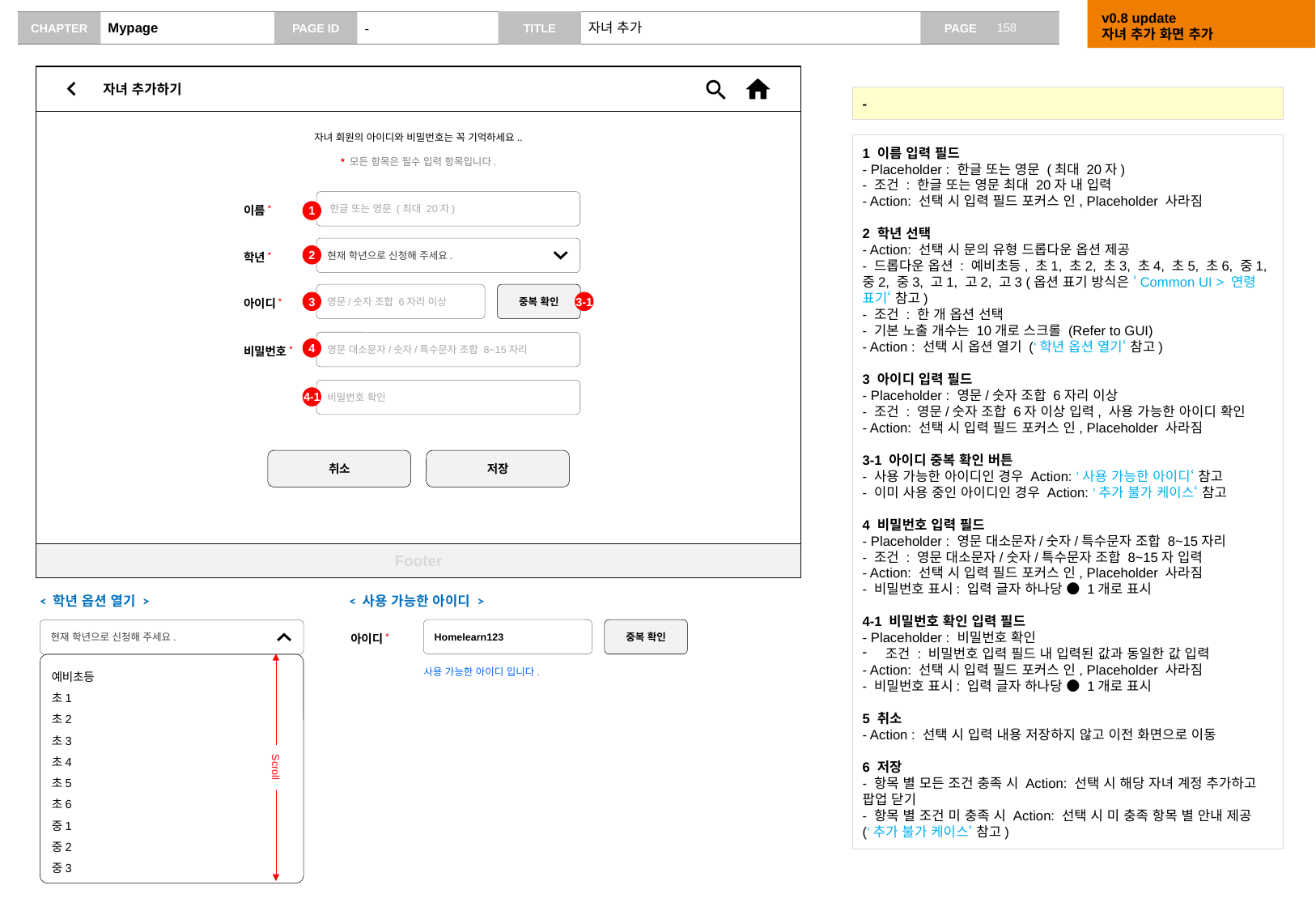

v0.8 update
자녀 추가 화면 추가
# Mypage
-
자녀 추가

자녀 추가하기

-
자녀 회원의 아이디와 비밀번호는 꼭 기억하세요..
1 이름 입력 필드
- Placeholder : 한글 또는 영문 (최대 20자)
- 조건 : 한글 또는 영문 최대 20자 내 입력
- Action: 선택 시 입력 필드 포커스 인, Placeholder 사라짐
2 학년 선택
- Action: 선택 시 문의 유형 드롭다운 옵션 제공
- 드롭다운 옵션 : 예비초등, 초1, 초2, 초3, 초4, 초5, 초6, 중1, 중2, 중3, 고1, 고2, 고3 (옵션 표기 방식은 ‘Common UI > 연령 표기‘ 참고)
- 조건 : 한 개 옵션 선택
- 기본 노출 개수는 10개로 스크롤 (Refer to GUI)
- Action : 선택 시 옵션 열기 (‘학년 옵션 열기‘ 참고)
3 아이디 입력 필드
- Placeholder : 영문/숫자 조합 6자리 이상
- 조건 : 영문/숫자 조합 6자 이상 입력, 사용 가능한 아이디 확인
- Action: 선택 시 입력 필드 포커스 인, Placeholder 사라짐
3-1 아이디 중복 확인 버튼
- 사용 가능한 아이디인 경우 Action: ‘사용 가능한 아이디‘ 참고
- 이미 사용 중인 아이디인 경우 Action: ‘추가 불가 케이스‘ 참고
4 비밀번호 입력 필드
- Placeholder : 영문 대소문자/숫자/특수문자 조합 8~15자리
- 조건 : 영문 대소문자/숫자/특수문자 조합 8~15자 입력
- Action: 선택 시 입력 필드 포커스 인, Placeholder 사라짐
- 비밀번호 표시: 입력 글자 하나당 ● 1개로 표시

4-1 비밀번호 확인 입력 필드
- Placeholder : 비밀번호 확인
조건 : 비밀번호 입력 필드 내 입력된 값과 동일한 값 입력
- Action: 선택 시 입력 필드 포커스 인, Placeholder 사라짐
- 비밀번호 표시: 입력 글자 하나당 ● 1개로 표시

5 취소
- Action : 선택 시 입력 내용 저장하지 않고 이전 화면으로 이동

6 저장
- 항목 별 모든 조건 충족 시 Action: 선택 시 해당 자녀 계정 추가하고 팝업 닫기
- 항목 별 조건 미 충족 시 Action: 선택 시 미 충족 항목 별 안내 제공 (‘추가 불가 케이스‘ 참고)
* 모든 항목은 필수 입력 항목입니다.
한글 또는 영문 (최대 20자)
1
이름*
현재 학년으로 신청해 주세요.
2
학년*

영문/숫자 조합 6자리 이상
중복 확인
3
3-1
아이디*
영문 대소문자/숫자/특수문자 조합 8~15자리
4
비밀번호*
비밀번호 확인
4-1
취소
저장
Footer
< 학년 옵션 열기 >
< 사용 가능한 아이디 >
Homelearn123
중복 확인
현재 학년으로 신청해 주세요.
아이디*

예비초등
초1
초2
초3
초4
초5
초6
중1
중2
중3
사용 가능한 아이디 입니다.
Scroll